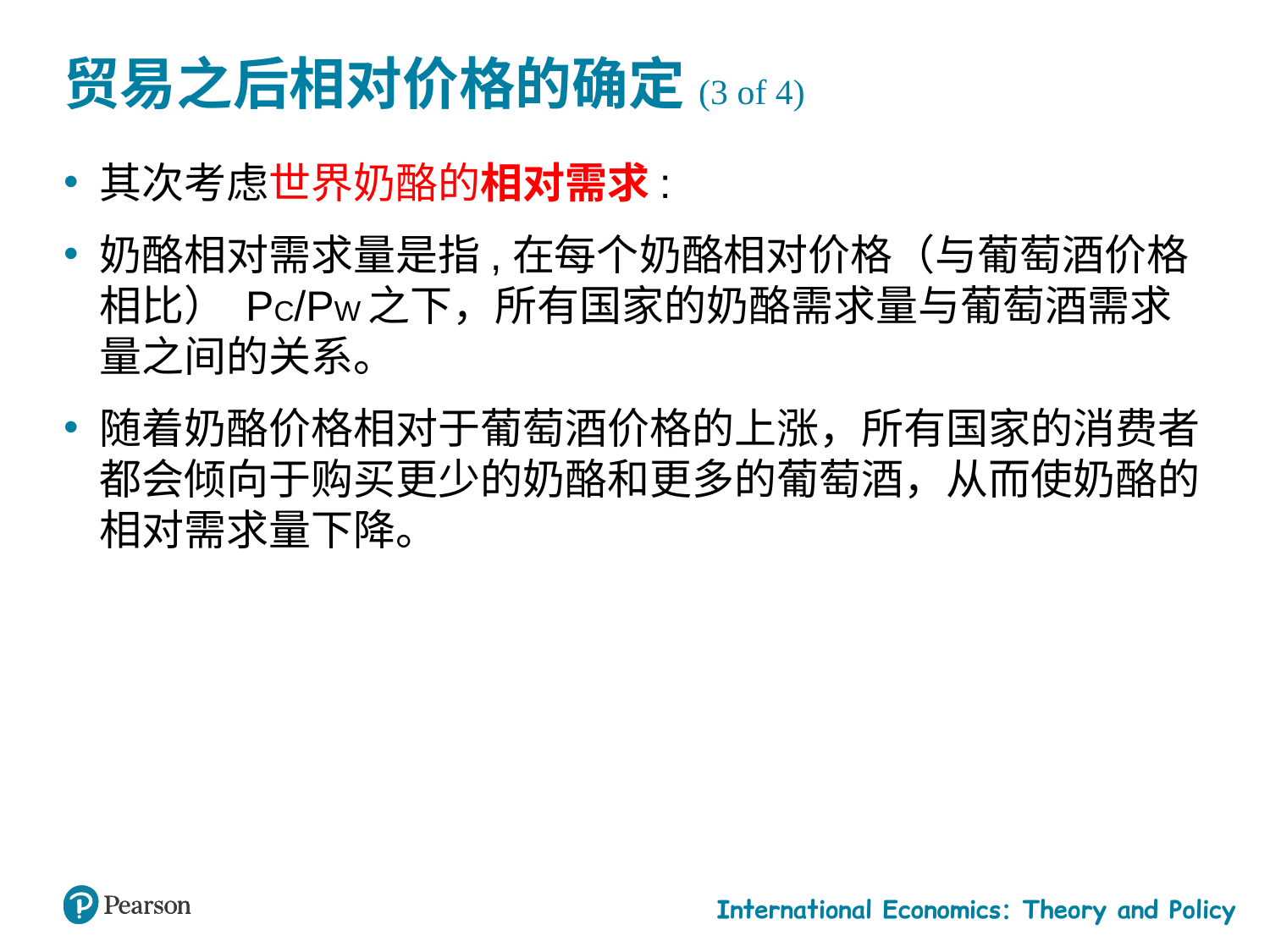

# 贸易之后相对价格的确定(3 of 4)
其次考虑世界奶酪的相对需求:
奶酪相对需求量是指,在每个奶酪相对价格（与葡萄酒价格相比） PC/PW之下，所有国家的奶酪需求量与葡萄酒需求量之间的关系。
随着奶酪价格相对于葡萄酒价格的上涨，所有国家的消费者都会倾向于购买更少的奶酪和更多的葡萄酒，从而使奶酪的相对需求量下降。